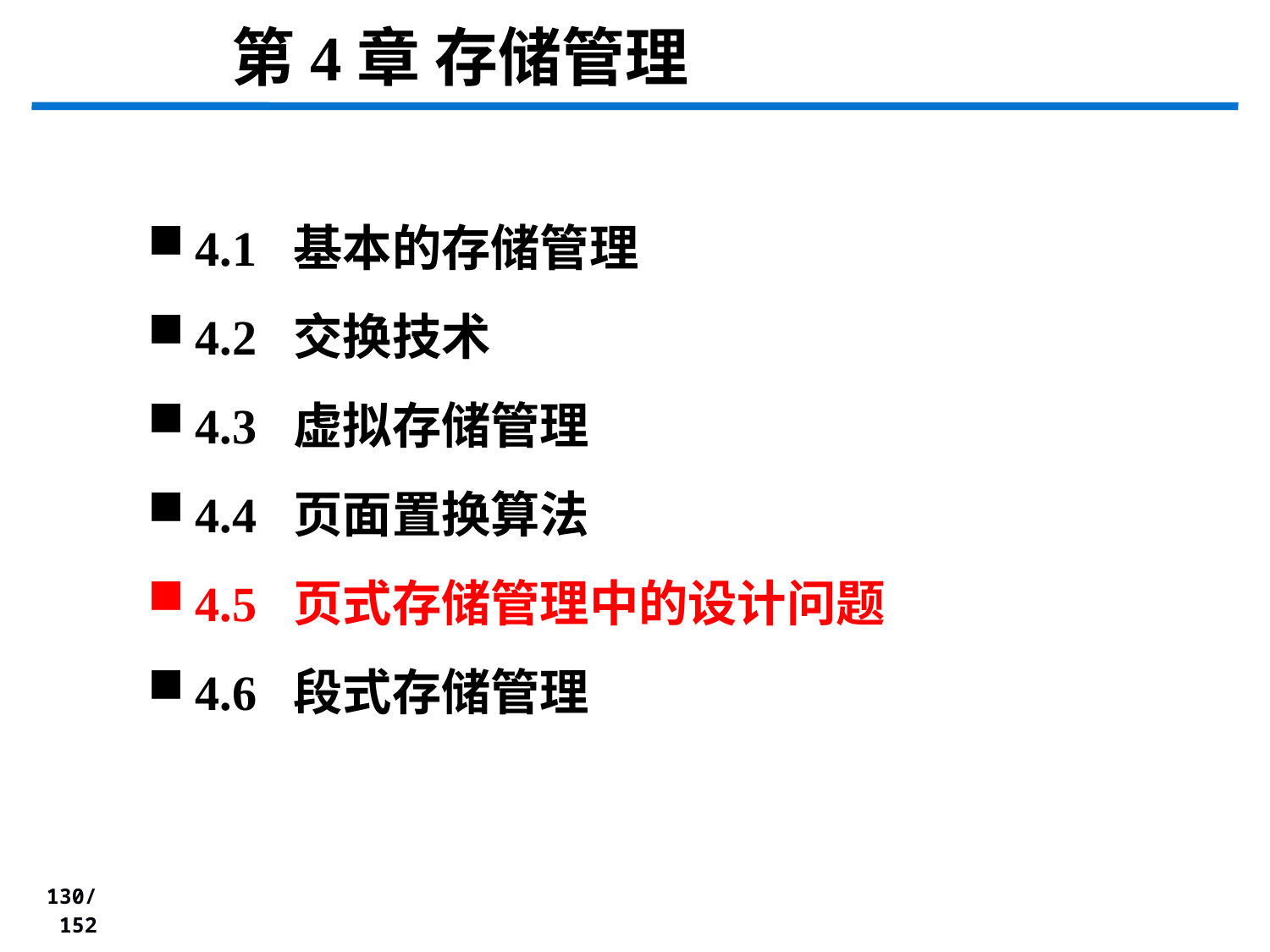

第4章 存储管理
4.1  基本的存储管理
4.2  交换技术
4.3  虚拟存储管理
4.4  页面置换算法
4.5  页式存储管理中的设计问题
4.6  段式存储管理